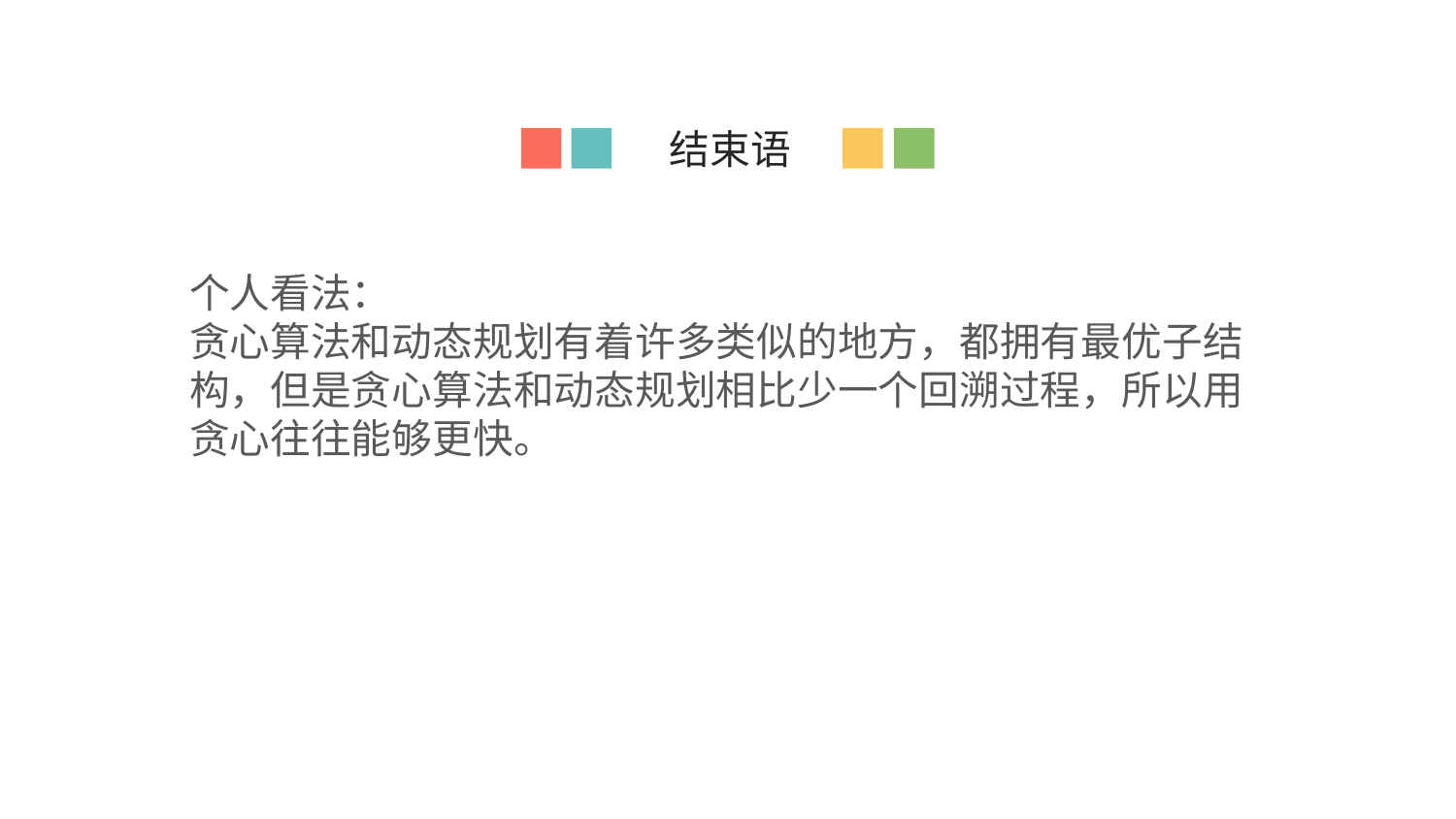

结束语

个人看法：
贪心算法和动态规划有着许多类似的地方，都拥有最优子结构，但是贪心算法和动态规划相比少一个回溯过程，所以用贪心往往能够更快。